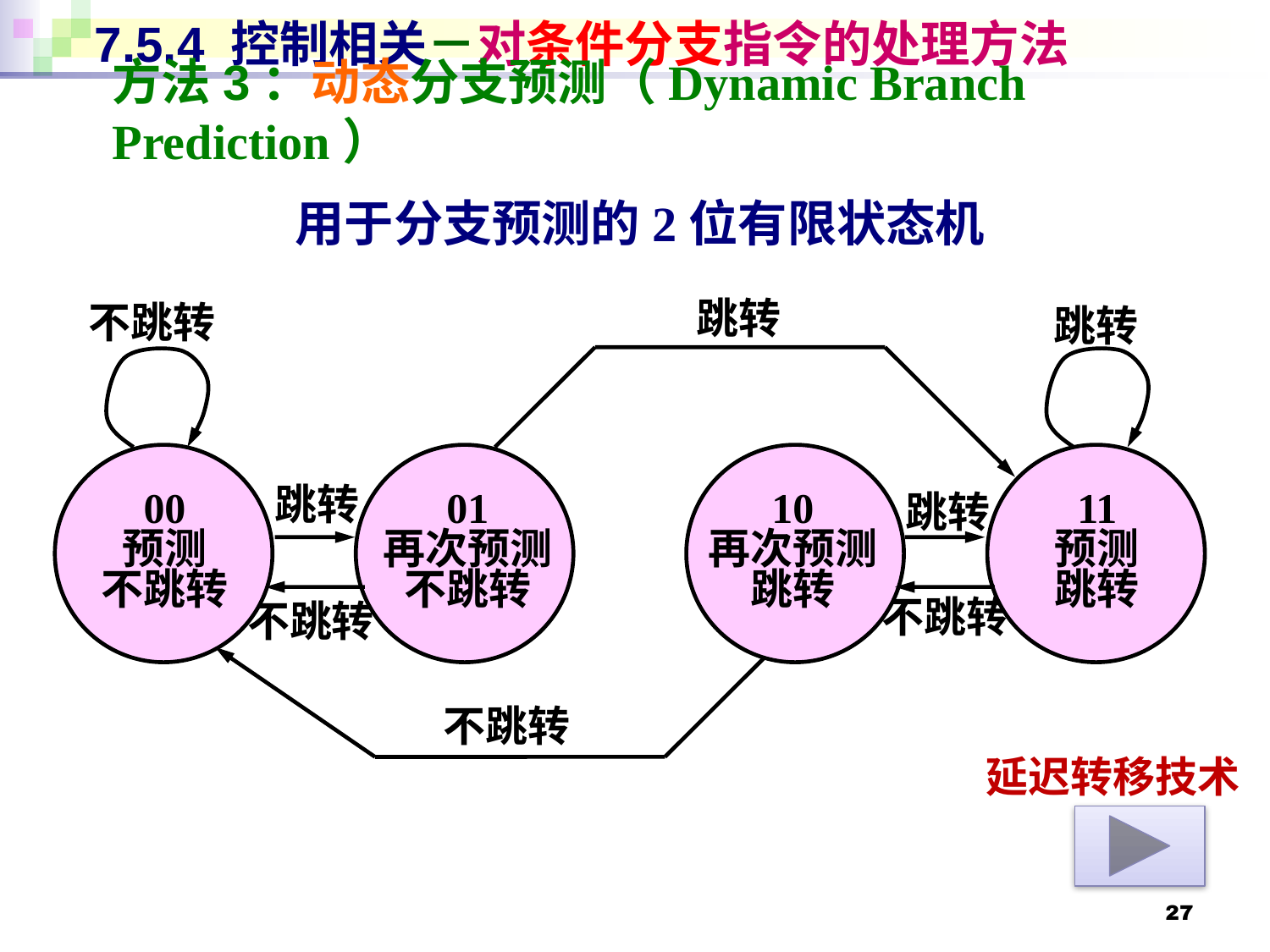

# 7.5.4 控制相关－对条件分支指令的处理方法
方法3：动态分支预测（Dynamic Branch Prediction）
用于分支预测的2位有限状态机
跳转
跳转
不跳转

00
预测
不跳转
01
再次预测
不跳转
10
再次预测
跳转
11
预测
跳转
跳转
跳转

不跳转
不跳转

不跳转
延迟转移技术

27